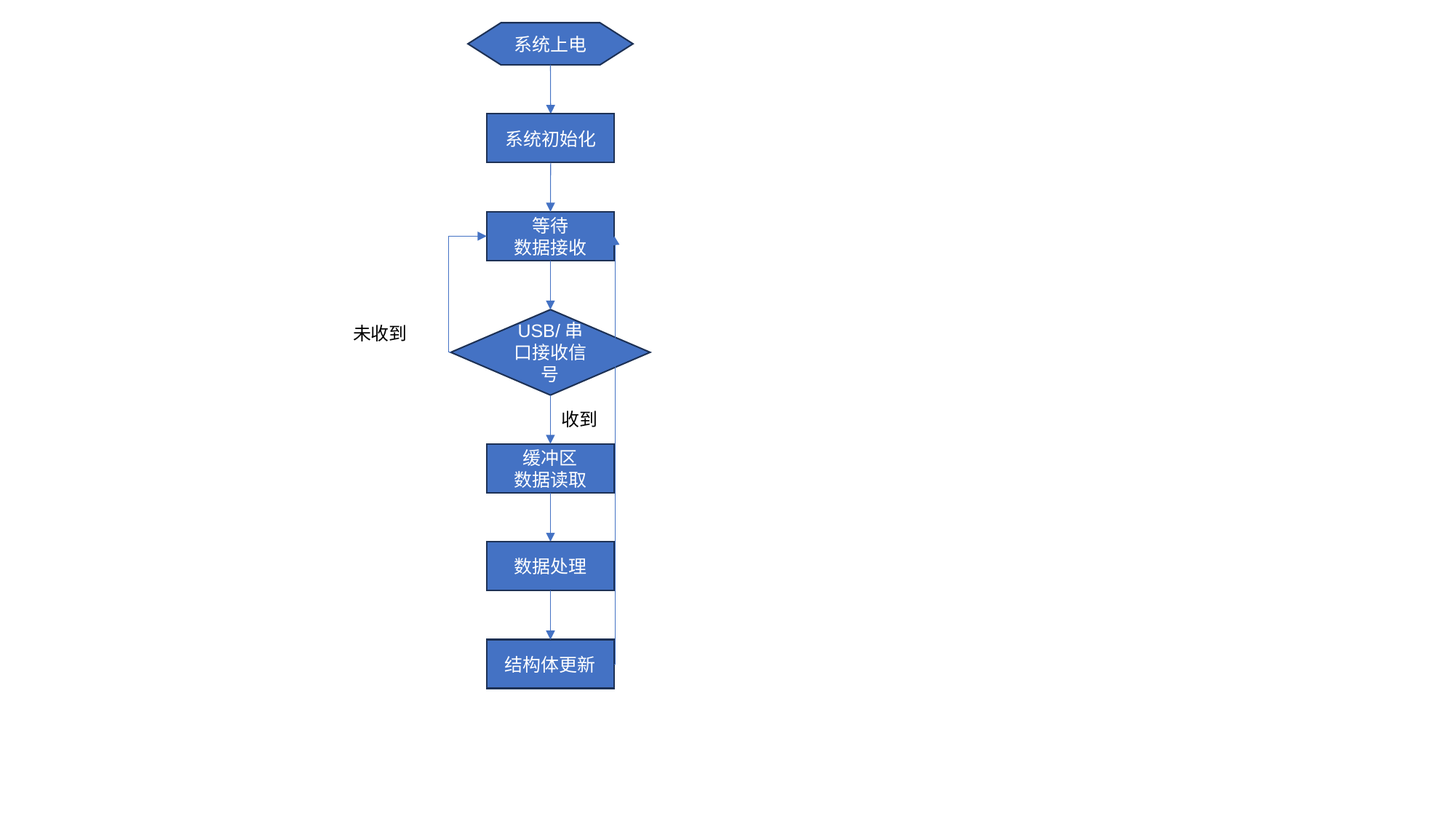

系统上电
系统初始化
等待
数据接收
USB/串口接收信号
未收到
收到
缓冲区
数据读取
数据处理
结构体更新